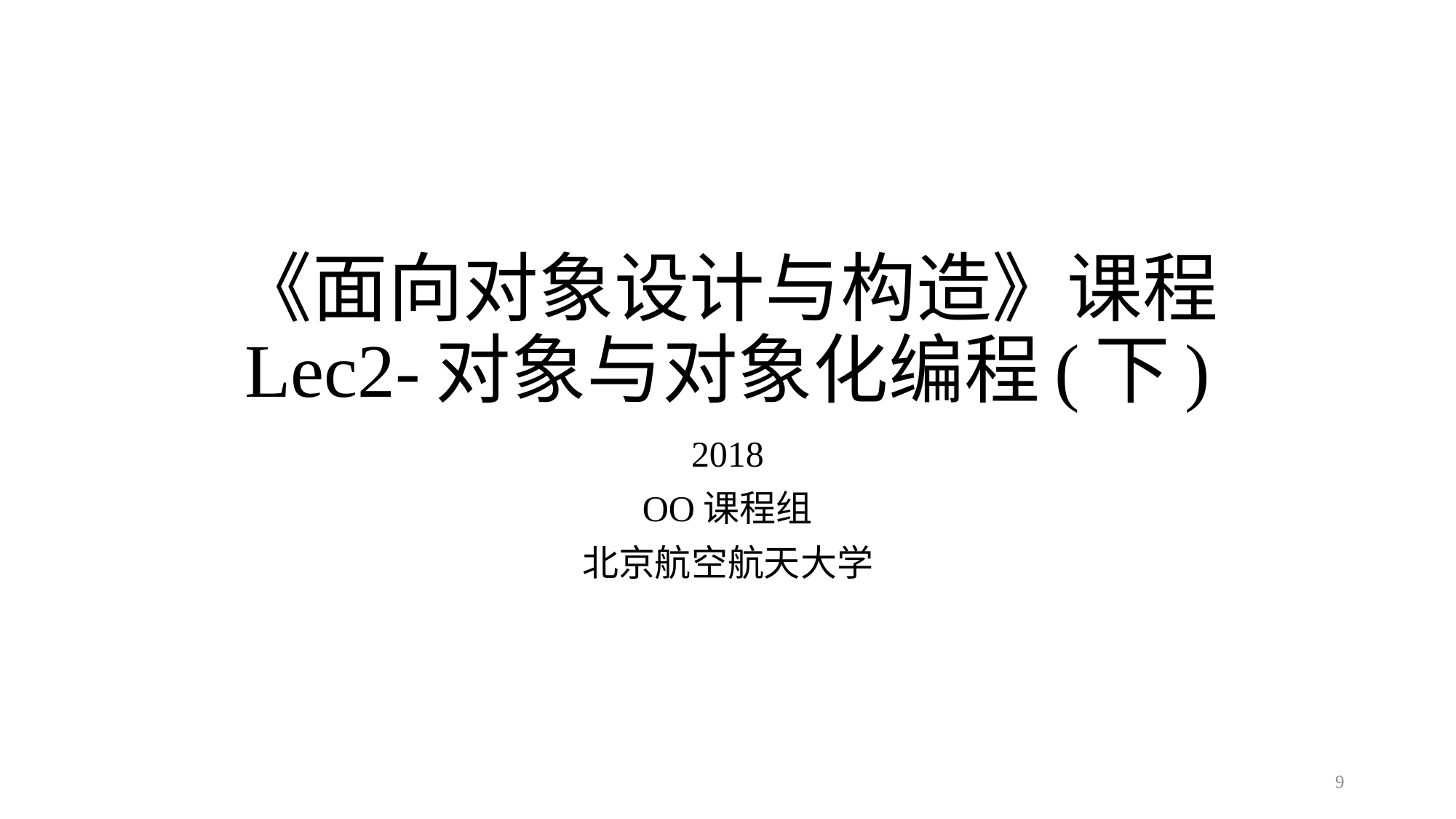

# 《面向对象设计与构造》课程 Lec2-对象与对象化编程(下)
2018
OO课程组
北京航空航天大学
9